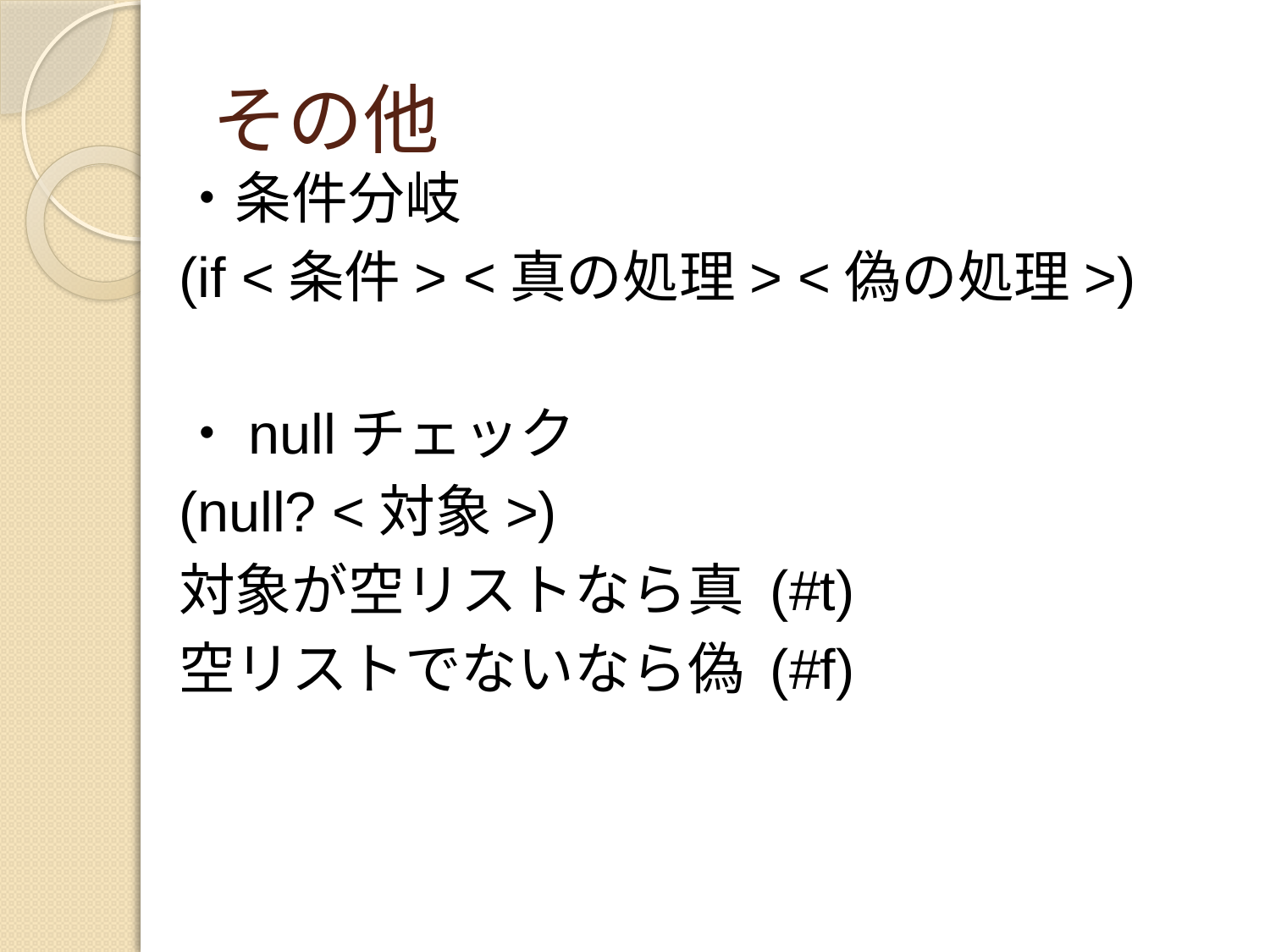

# その他
・条件分岐
(if <条件> <真の処理> <偽の処理>)

・nullチェック
(null? <対象>)
対象が空リストなら真 (#t)
空リストでないなら偽 (#f)